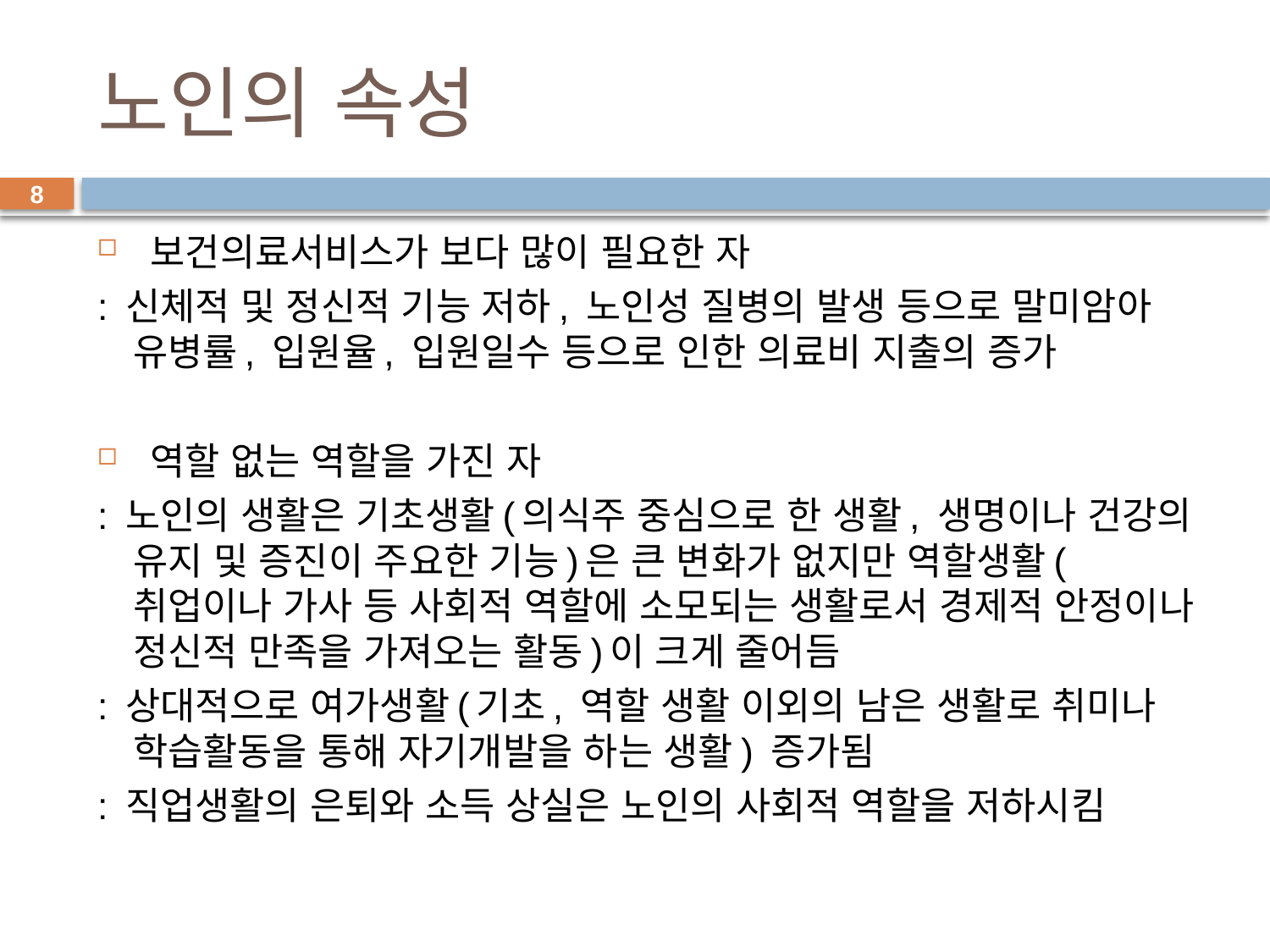

# 노인의 속성
8
 보건의료서비스가 보다 많이 필요한 자
: 신체적 및 정신적 기능 저하, 노인성 질병의 발생 등으로 말미암아 유병률, 입원율, 입원일수 등으로 인한 의료비 지출의 증가

 역할 없는 역할을 가진 자
: 노인의 생활은 기초생활(의식주 중심으로 한 생활, 생명이나 건강의 유지 및 증진이 주요한 기능)은 큰 변화가 없지만 역할생활(취업이나 가사 등 사회적 역할에 소모되는 생활로서 경제적 안정이나 정신적 만족을 가져오는 활동)이 크게 줄어듬
: 상대적으로 여가생활(기초, 역할 생활 이외의 남은 생활로 취미나 학습활동을 통해 자기개발을 하는 생활) 증가됨
: 직업생활의 은퇴와 소득 상실은 노인의 사회적 역할을 저하시킴